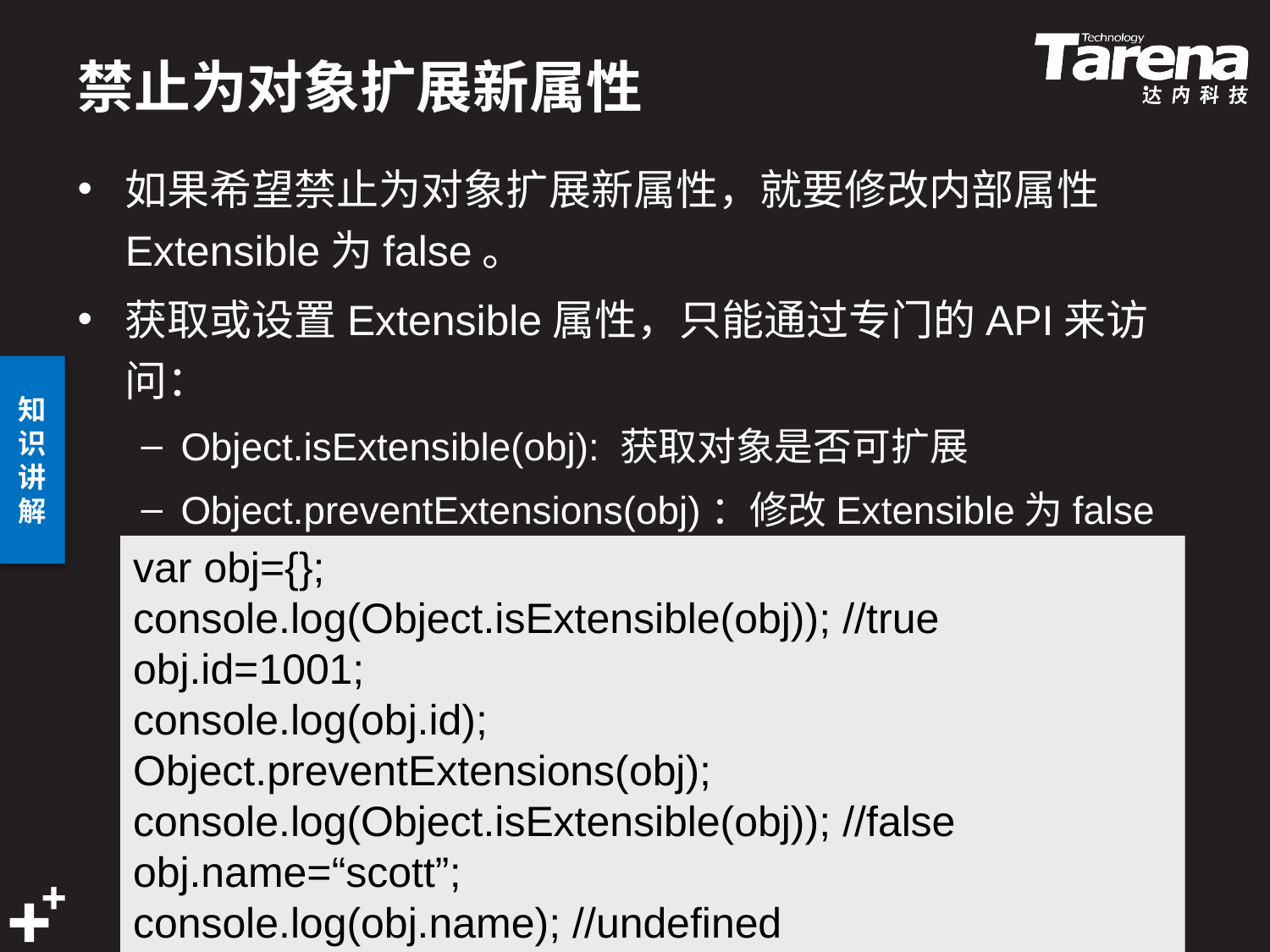

# 禁止为对象扩展新属性
如果希望禁止为对象扩展新属性，就要修改内部属性Extensible为false。
获取或设置Extensible属性，只能通过专门的API来访问：
Object.isExtensible(obj): 获取对象是否可扩展
Object.preventExtensions(obj)：修改Extensible为false
	一旦改为false，就不可能再改回true！
var obj={};
console.log(Object.isExtensible(obj)); //true
obj.id=1001;
console.log(obj.id);
Object.preventExtensions(obj);
console.log(Object.isExtensible(obj)); //false
obj.name=“scott”;
console.log(obj.name); //undefined